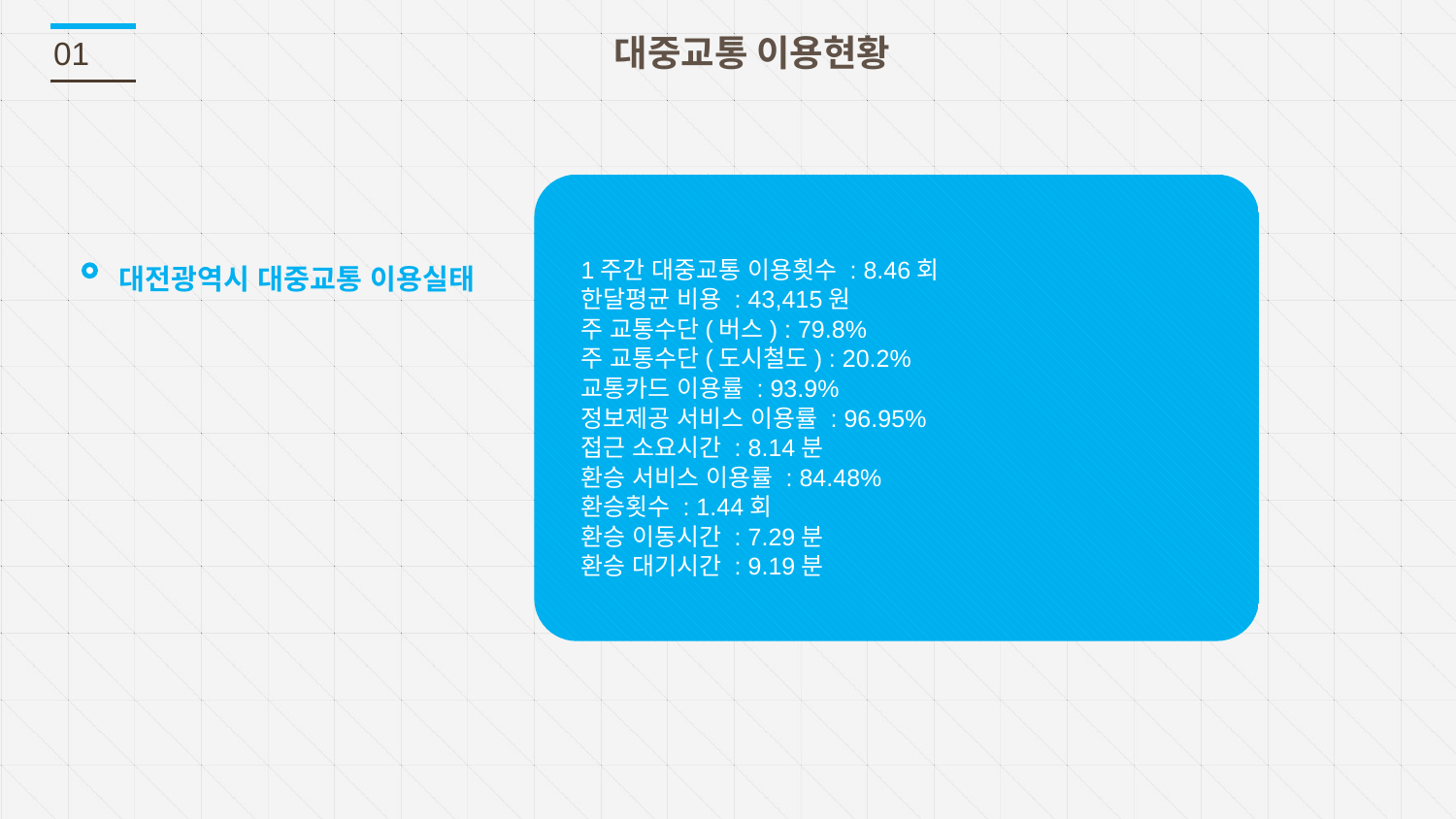

대중교통 이용현황
01

1주간 대중교통 이용횟수 : 8.46회
한달평균 비용 : 43,415원
주 교통수단(버스) : 79.8%
주 교통수단(도시철도) : 20.2%
교통카드 이용률 : 93.9%
정보제공 서비스 이용률 : 96.95%
접근 소요시간 : 8.14분
환승 서비스 이용률 : 84.48%
환승횟수 : 1.44회
환승 이동시간 : 7.29분
환승 대기시간 : 9.19분

대전광역시 대중교통 이용실태